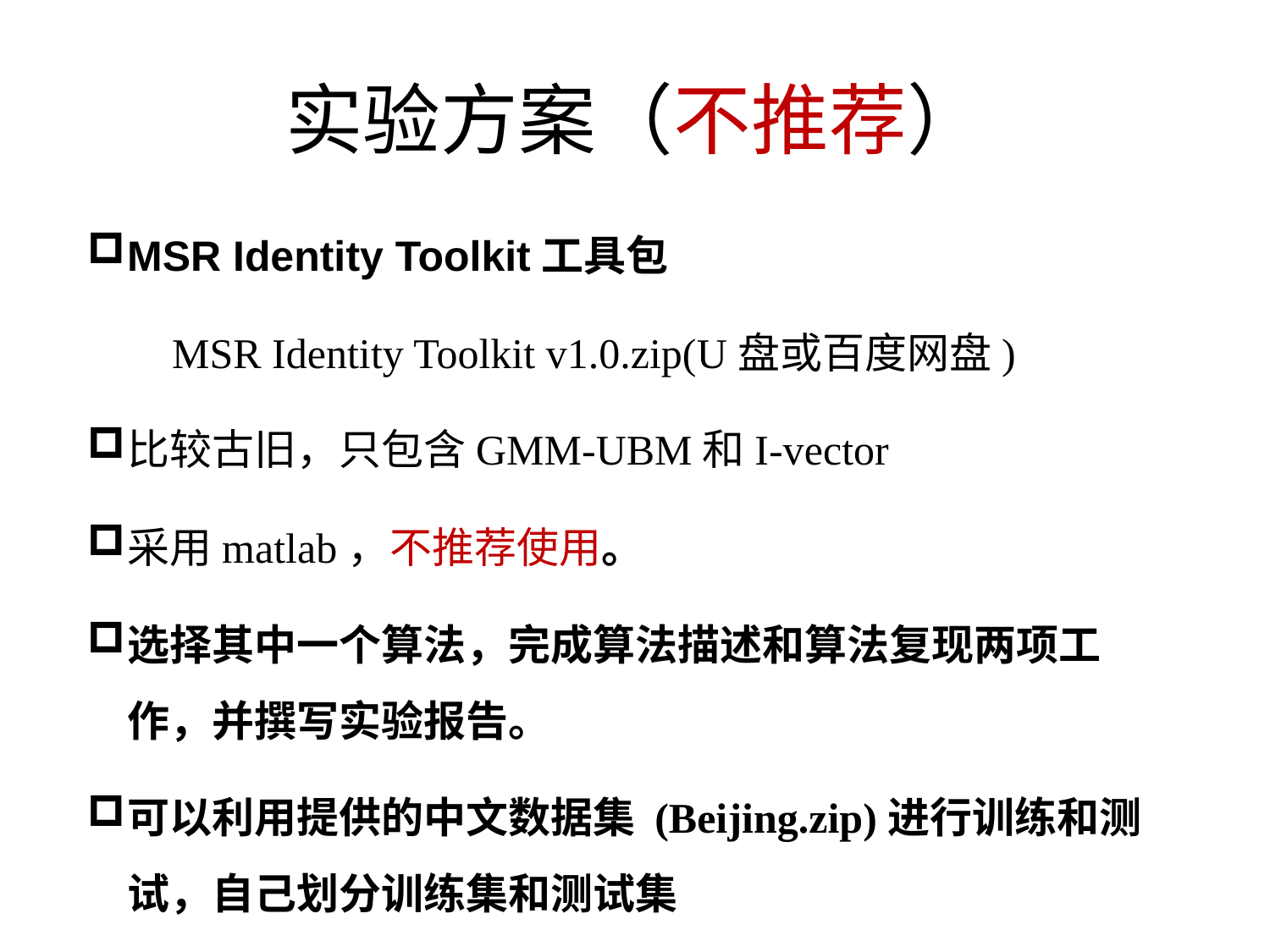

# 实验方案（不推荐）
MSR Identity Toolkit工具包
        MSR Identity Toolkit v1.0.zip(U盘或百度网盘)
比较古旧，只包含GMM-UBM和I-vector
采用matlab，不推荐使用。
选择其中一个算法，完成算法描述和算法复现两项工作，并撰写实验报告。
可以利用提供的中文数据集 (Beijing.zip)进行训练和测试，自己划分训练集和测试集